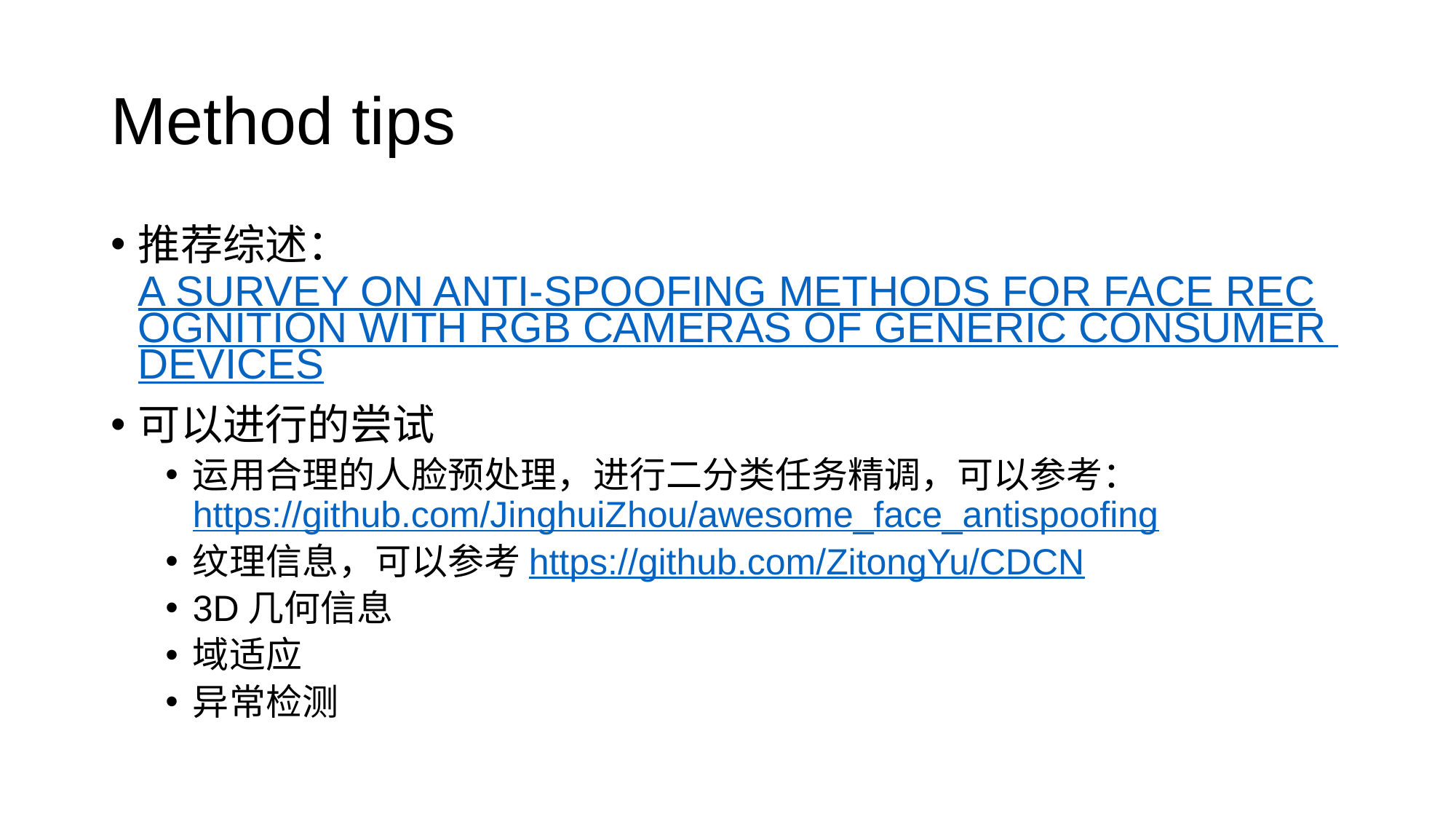

# Method tips
推荐综述：A SURVEY ON ANTI-SPOOFING METHODS FOR FACE RECOGNITION WITH RGB CAMERAS OF GENERIC CONSUMER DEVICES
可以进行的尝试
运用合理的人脸预处理，进行二分类任务精调，可以参考：https://github.com/JinghuiZhou/awesome_face_antispoofing
纹理信息，可以参考https://github.com/ZitongYu/CDCN
3D几何信息
域适应
异常检测